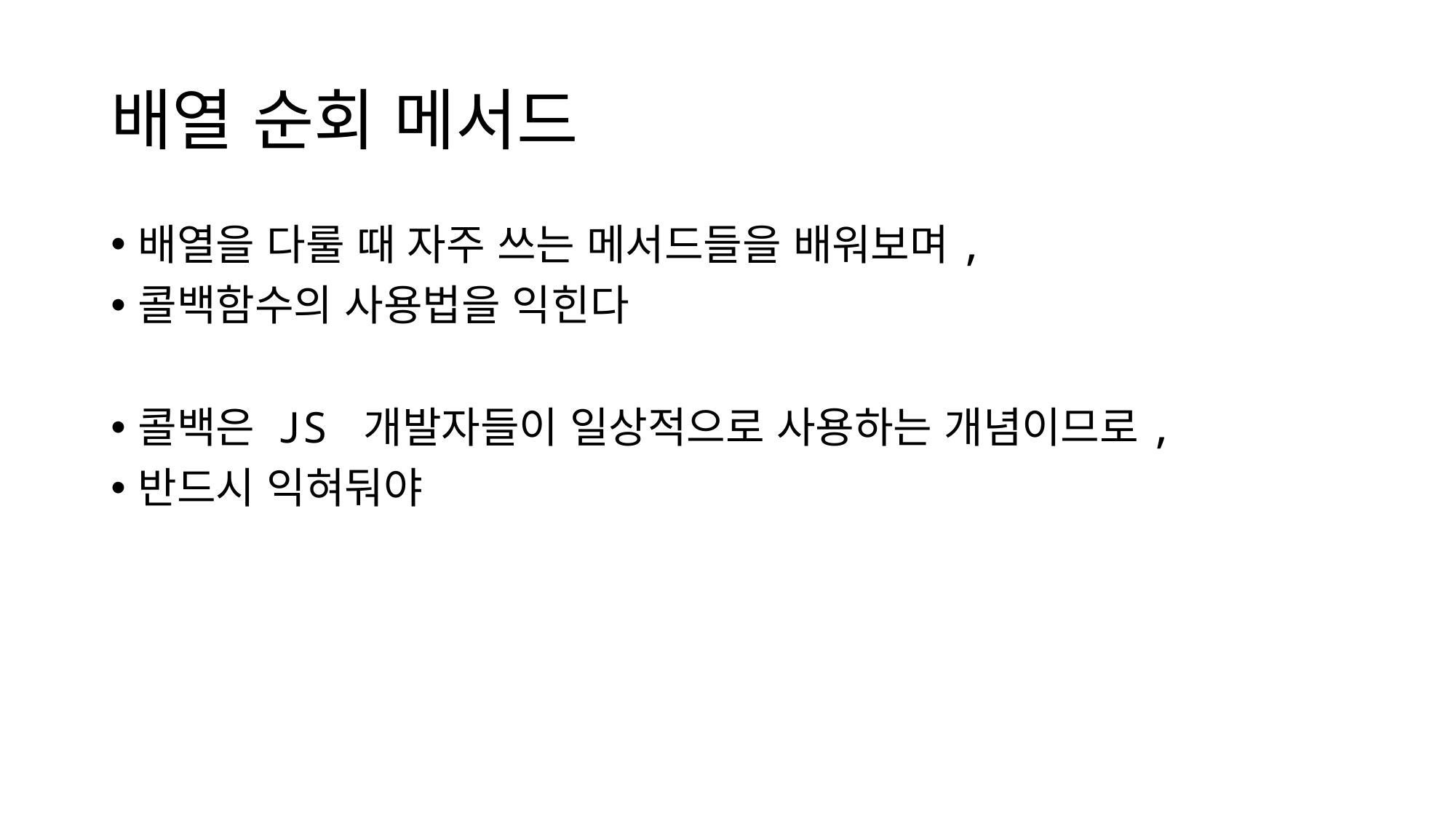

# 배열 순회 메서드
배열을 다룰 때 자주 쓰는 메서드들을 배워보며,
콜백함수의 사용법을 익힌다

콜백은 JS 개발자들이 일상적으로 사용하는 개념이므로,
반드시 익혀둬야